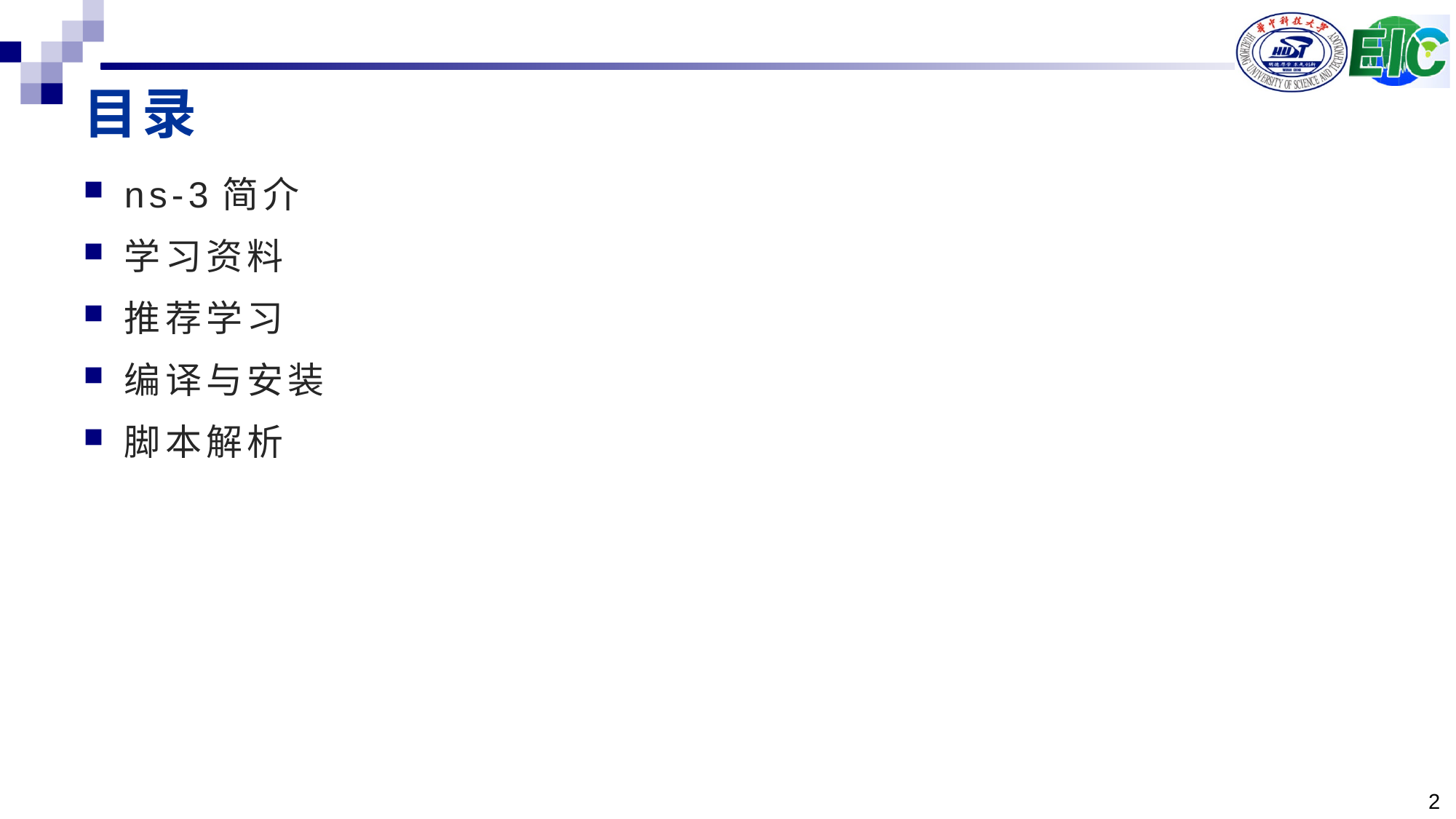

# 目录
ns-3简介
学习资料
推荐学习
编译与安装
脚本解析
2